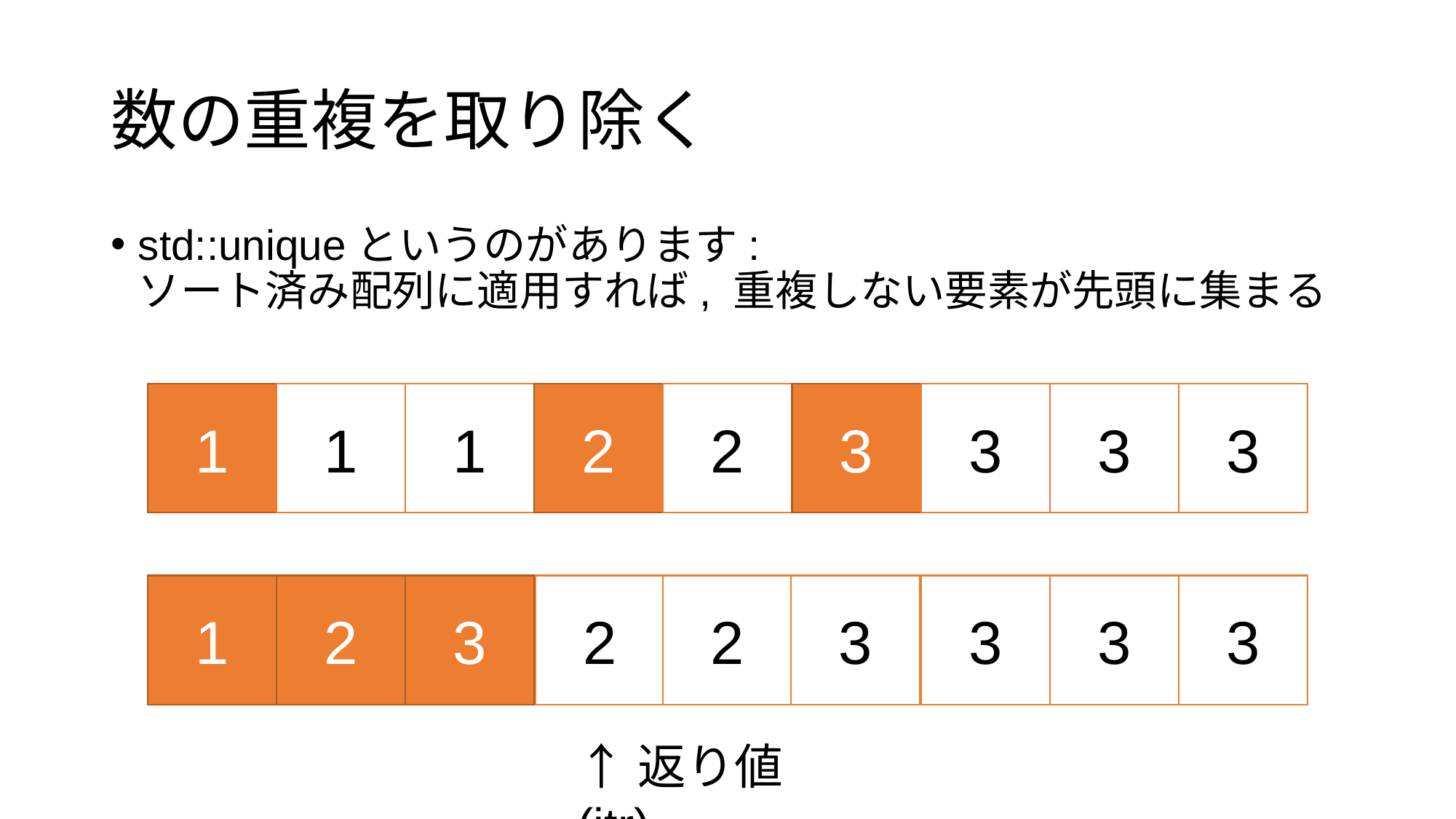

# 数の重複を取り除く
std::uniqueというのがあります:
ソート済み配列に適用すれば, 重複しない要素が先頭に集まる
1
1
1
2
2
3
3
3
3
1
2
3
2
2
3
3
3
3
↑返り値(itr)